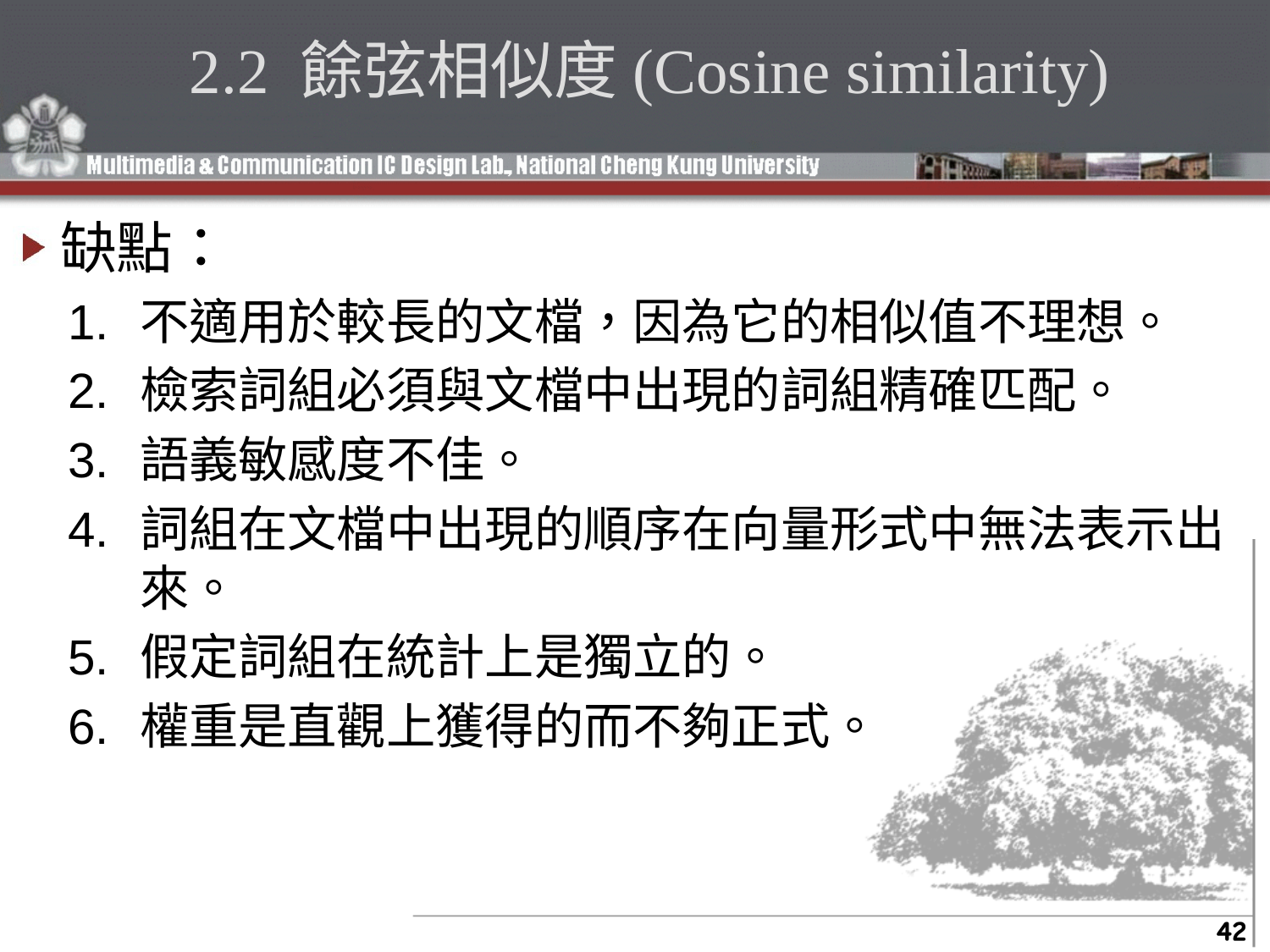

# 2.2 餘弦相似度(Cosine similarity)
缺點：
不適用於較長的文檔，因為它的相似值不理想。
檢索詞組必須與文檔中出現的詞組精確匹配。
語義敏感度不佳。
詞組在文檔中出現的順序在向量形式中無法表示出來。
假定詞組在統計上是獨立的。
權重是直觀上獲得的而不夠正式。

42